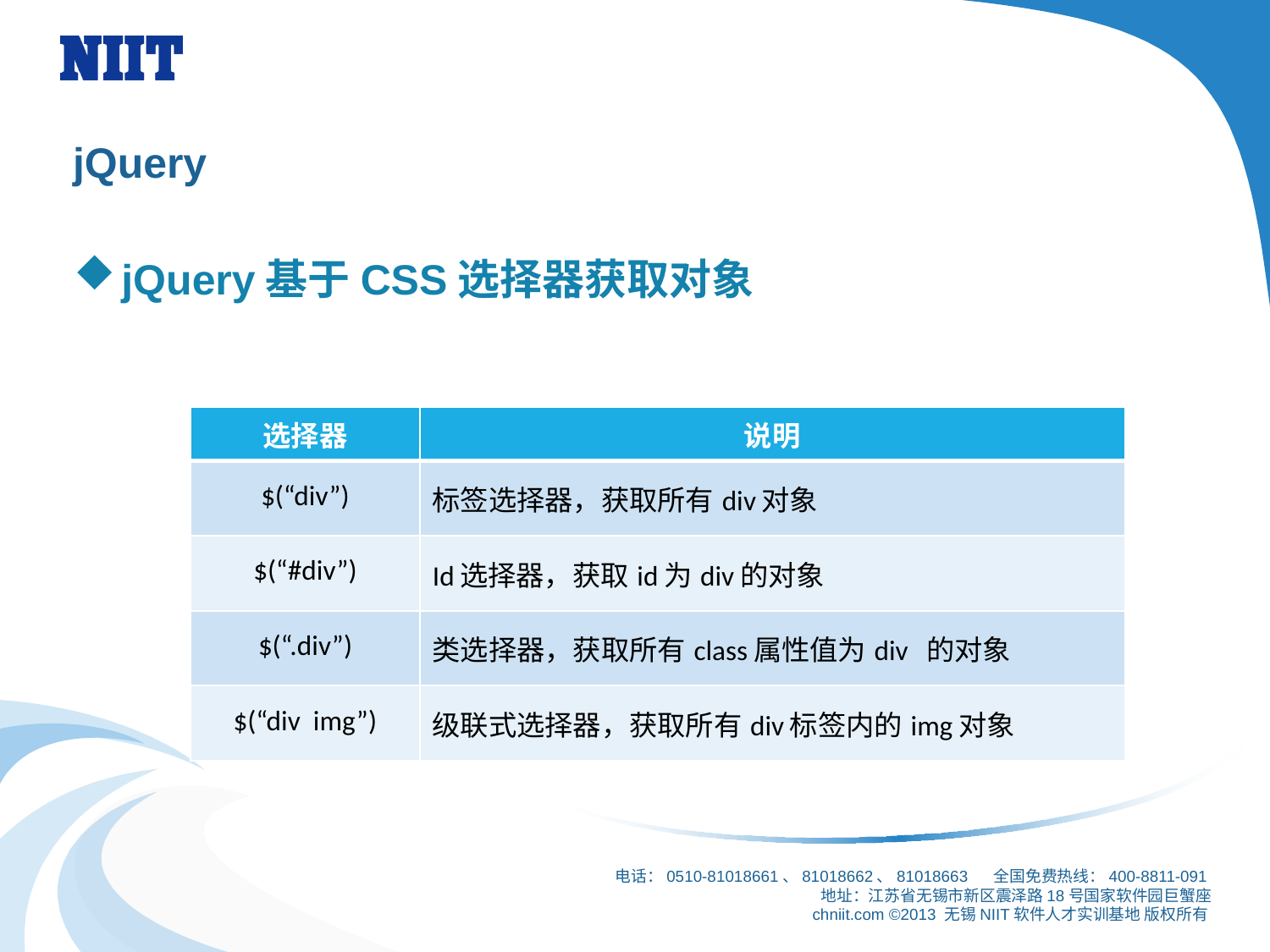

# jQuery
jQuery基于CSS选择器获取对象
| 选择器 | 说明 |
| --- | --- |
| $(“div”) | 标签选择器，获取所有div对象 |
| $(“#div”) | Id选择器，获取id为div的对象 |
| $(“.div”) | 类选择器，获取所有class属性值为div 的对象 |
| $(“div img”) | 级联式选择器，获取所有div标签内的img对象 |